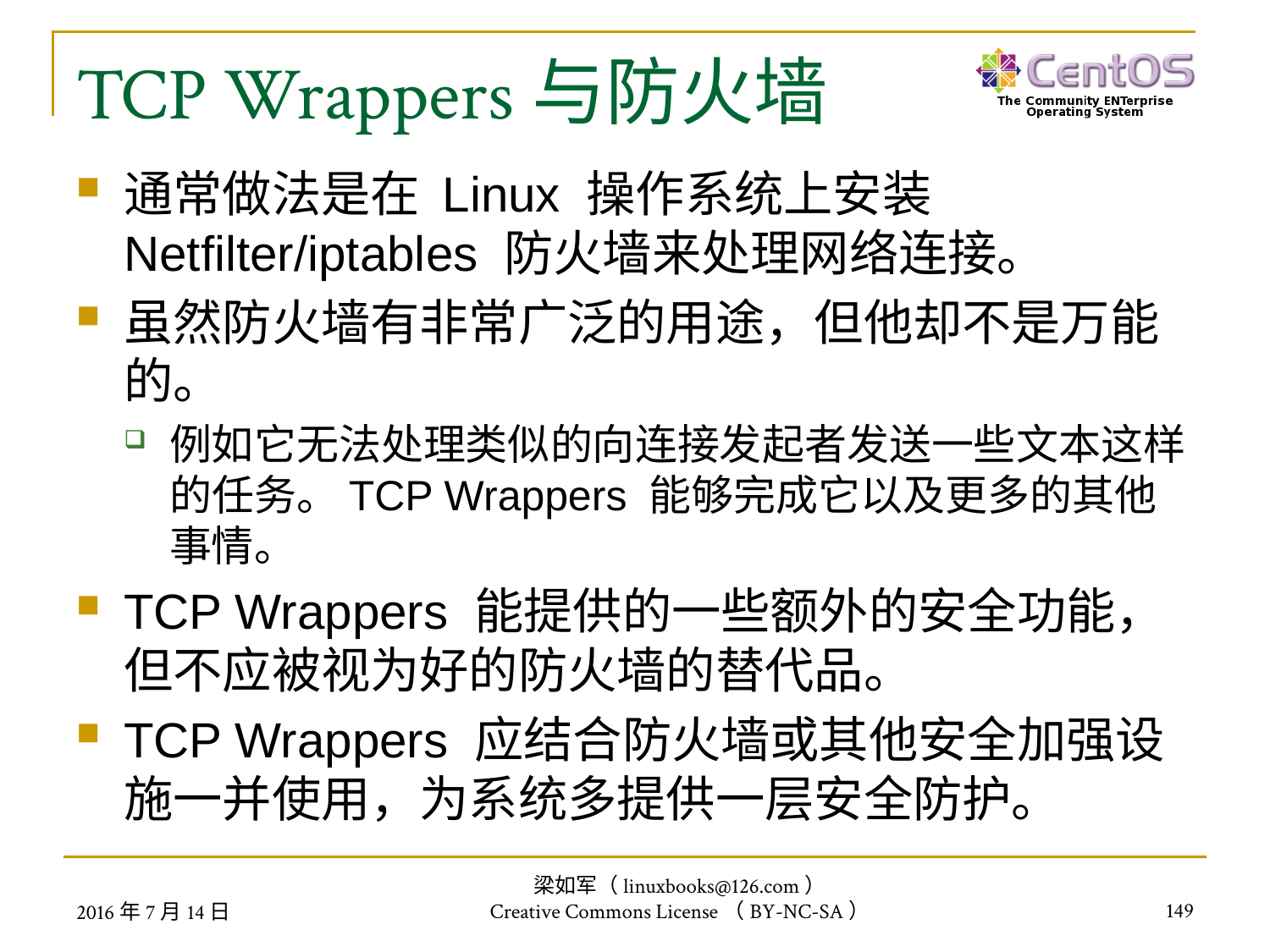

# TCP Wrappers与防火墙
通常做法是在 Linux 操作系统上安装 Netfilter/iptables 防火墙来处理网络连接。
虽然防火墙有非常广泛的用途，但他却不是万能的。
例如它无法处理类似的向连接发起者发送一些文本这样的任务。TCP Wrappers 能够完成它以及更多的其他事情。
TCP Wrappers 能提供的一些额外的安全功能，但不应被视为好的防火墙的替代品。
TCP Wrappers 应结合防火墙或其他安全加强设施一并使用，为系统多提供一层安全防护。
梁如军（linuxbooks@126.com）
Creative Commons License（BY-NC-SA）
2016年7月14日
149